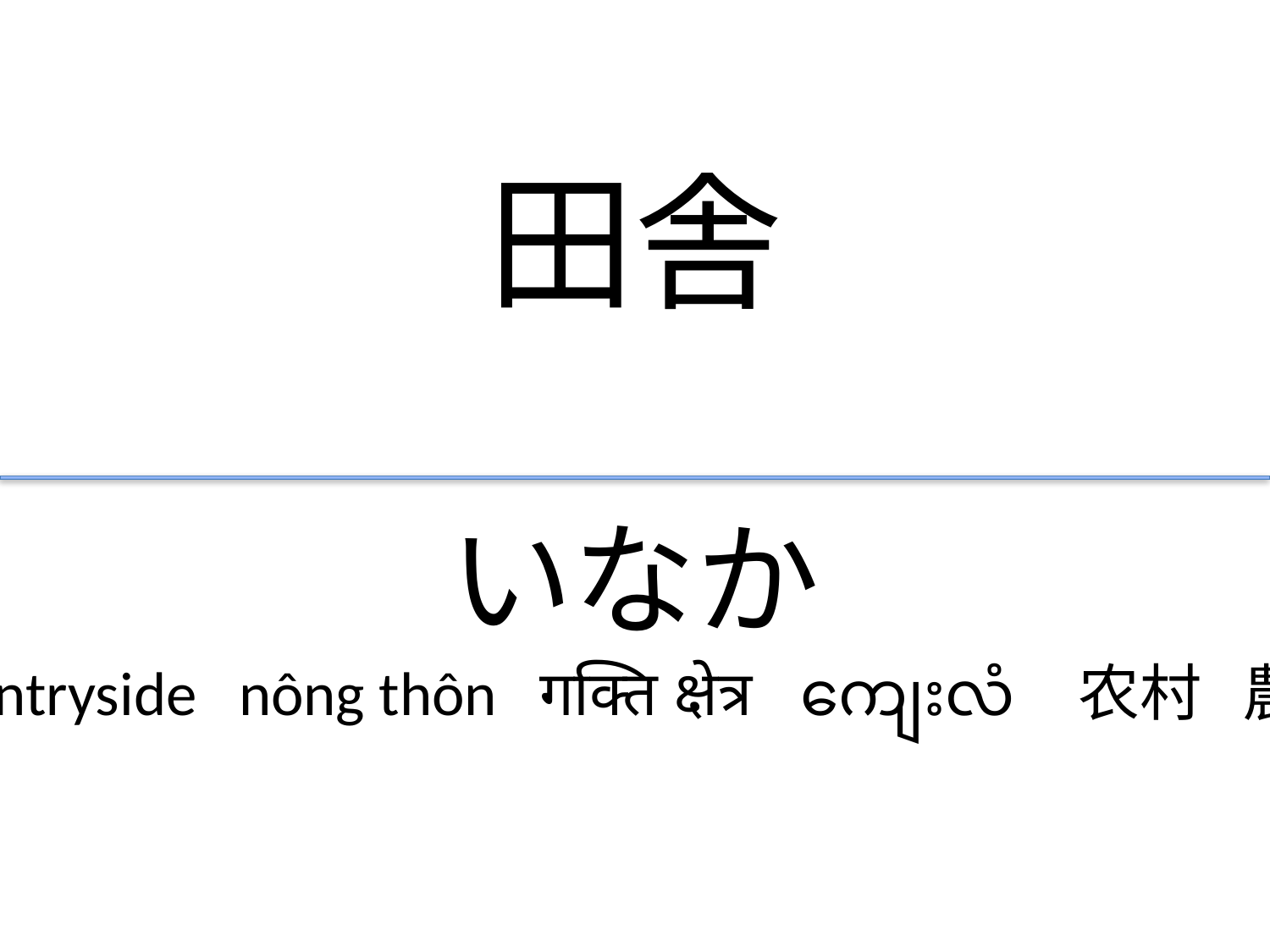

田舎

いなか
countryside   nông thôn   गक्ति क्षेत्र   ကျေးလံ   农村   農村